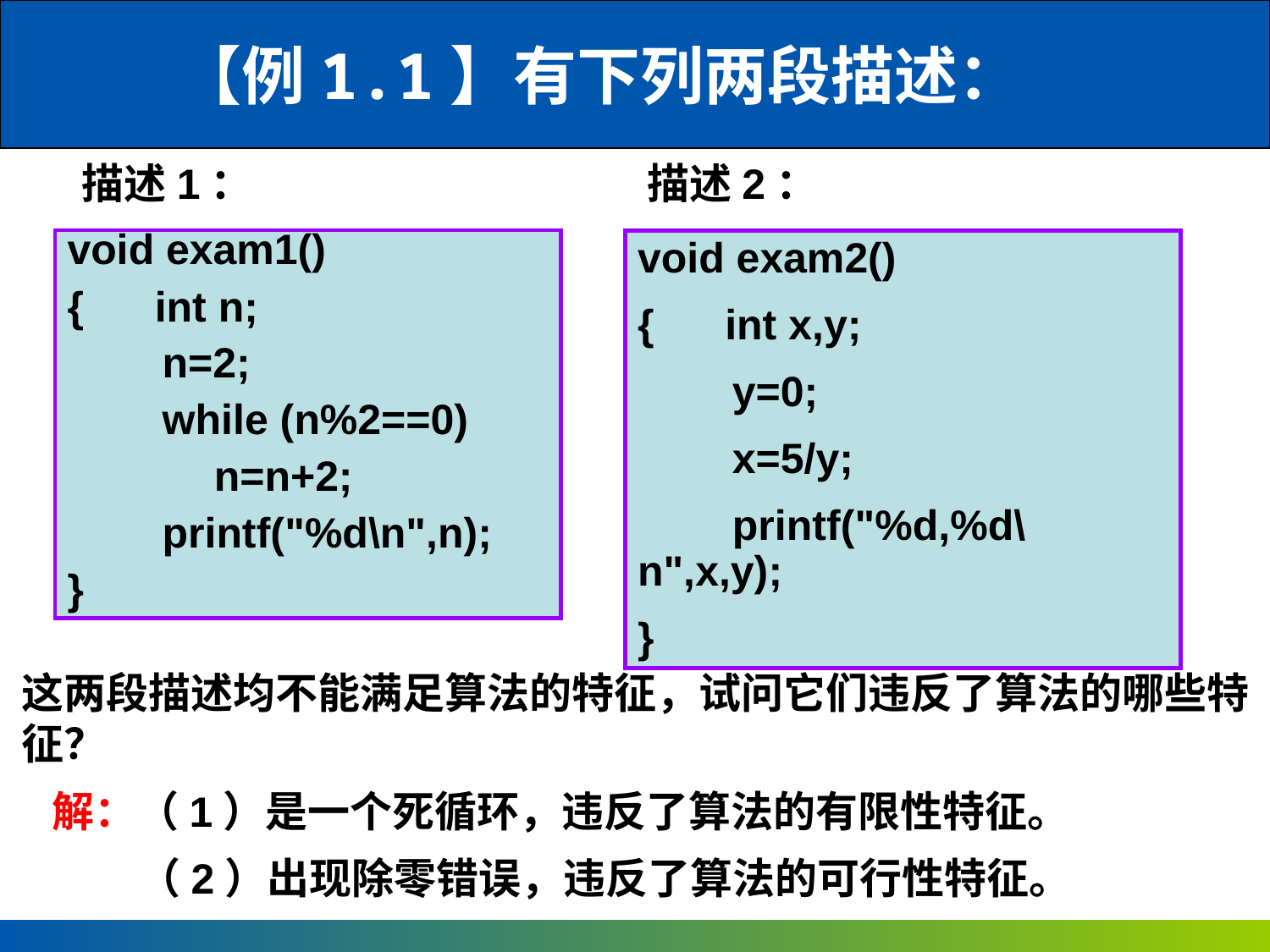

【例1.1】有下列两段描述：
描述1：			      描述2：
void exam1()
{      int n;
　　n=2;
　　while (n%2==0)
　　　 n=n+2;
　　printf("%d\n",n);
}
void exam2()
{      int x,y;
　　y=0;
　　x=5/y;
　　printf("%d,%d\n",x,y);
}
这两段描述均不能满足算法的特征，试问它们违反了算法的哪些特征？
解：（1）是一个死循环，违反了算法的有限性特征。
        （2）出现除零错误，违反了算法的可行性特征。